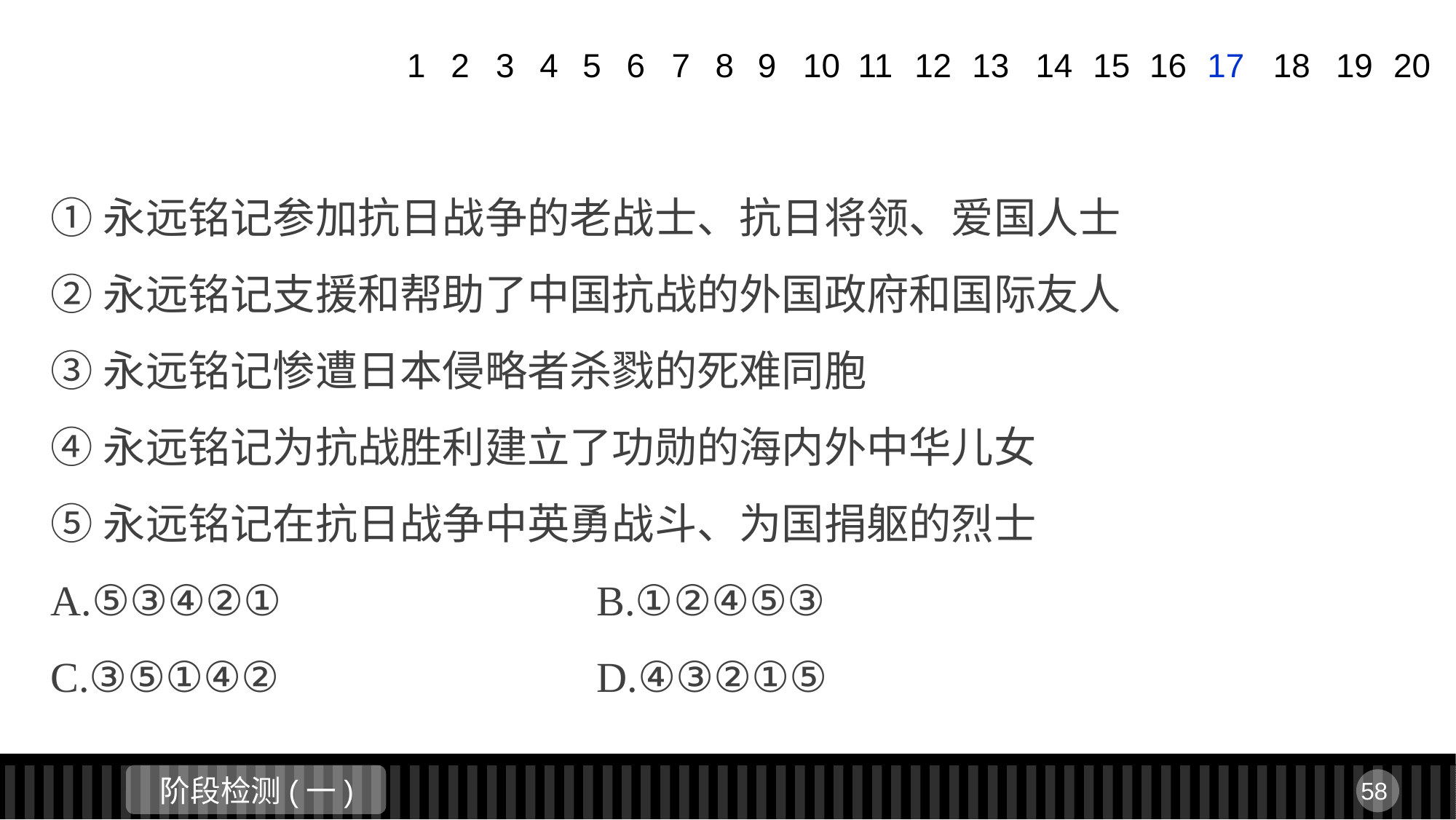

1
2
3
4
5
6
7
8
9
11
12
13
14
15
16
17
18
19
20
10
①永远铭记参加抗日战争的老战士、抗日将领、爱国人士
②永远铭记支援和帮助了中国抗战的外国政府和国际友人
③永远铭记惨遭日本侵略者杀戮的死难同胞
④永远铭记为抗战胜利建立了功勋的海内外中华儿女
⑤永远铭记在抗日战争中英勇战斗、为国捐躯的烈士
A.⑤③④②①  			B.①②④⑤③
C.③⑤①④②  			D.④③②①⑤